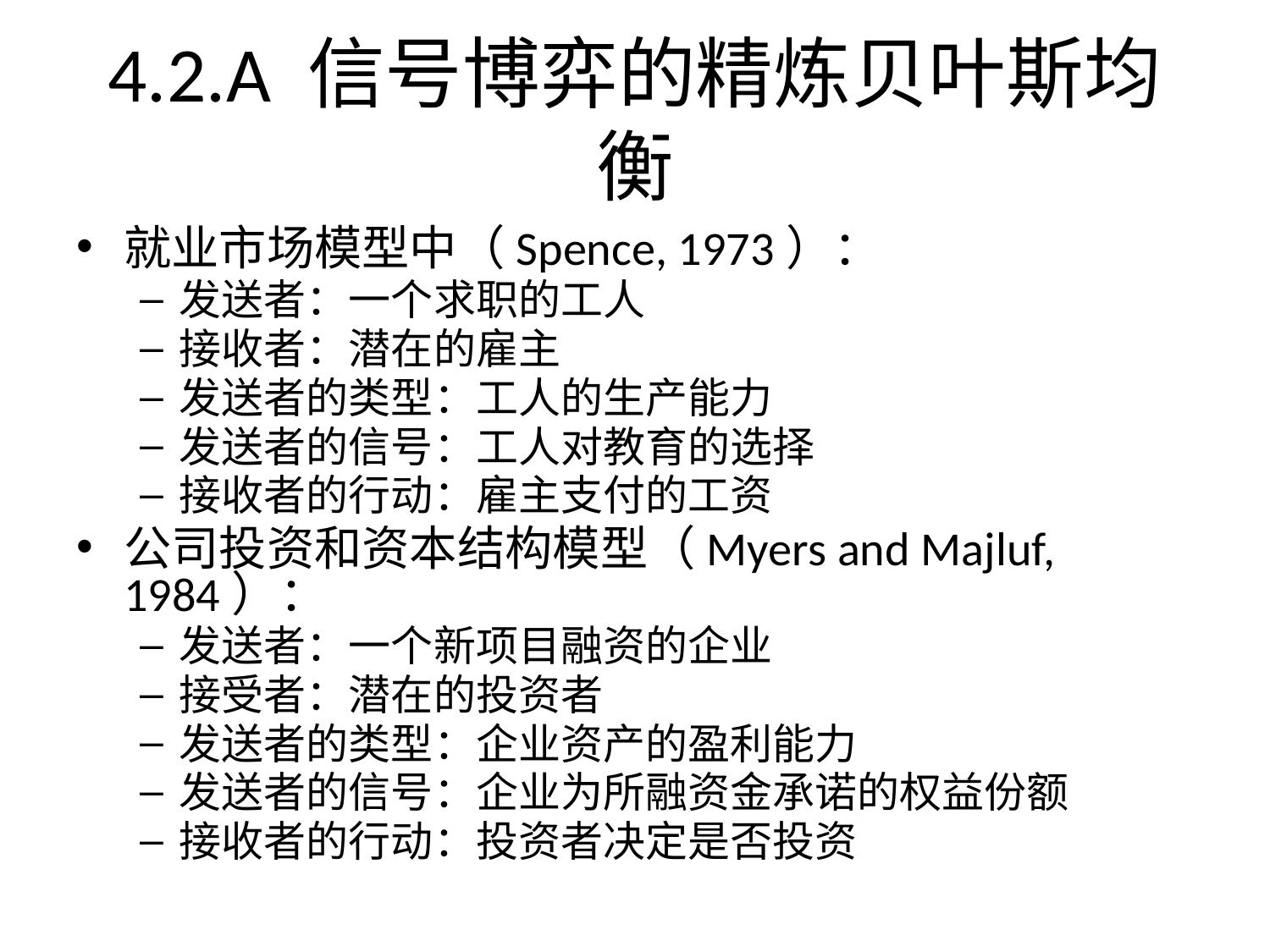

4.2.A 信号博弈的精炼贝叶斯均衡
就业市场模型中（Spence, 1973）：
发送者：一个求职的工人
接收者：潜在的雇主
发送者的类型：工人的生产能力
发送者的信号：工人对教育的选择
接收者的行动：雇主支付的工资
公司投资和资本结构模型（Myers and Majluf, 1984）：
发送者：一个新项目融资的企业
接受者：潜在的投资者
发送者的类型：企业资产的盈利能力
发送者的信号：企业为所融资金承诺的权益份额
接收者的行动：投资者决定是否投资